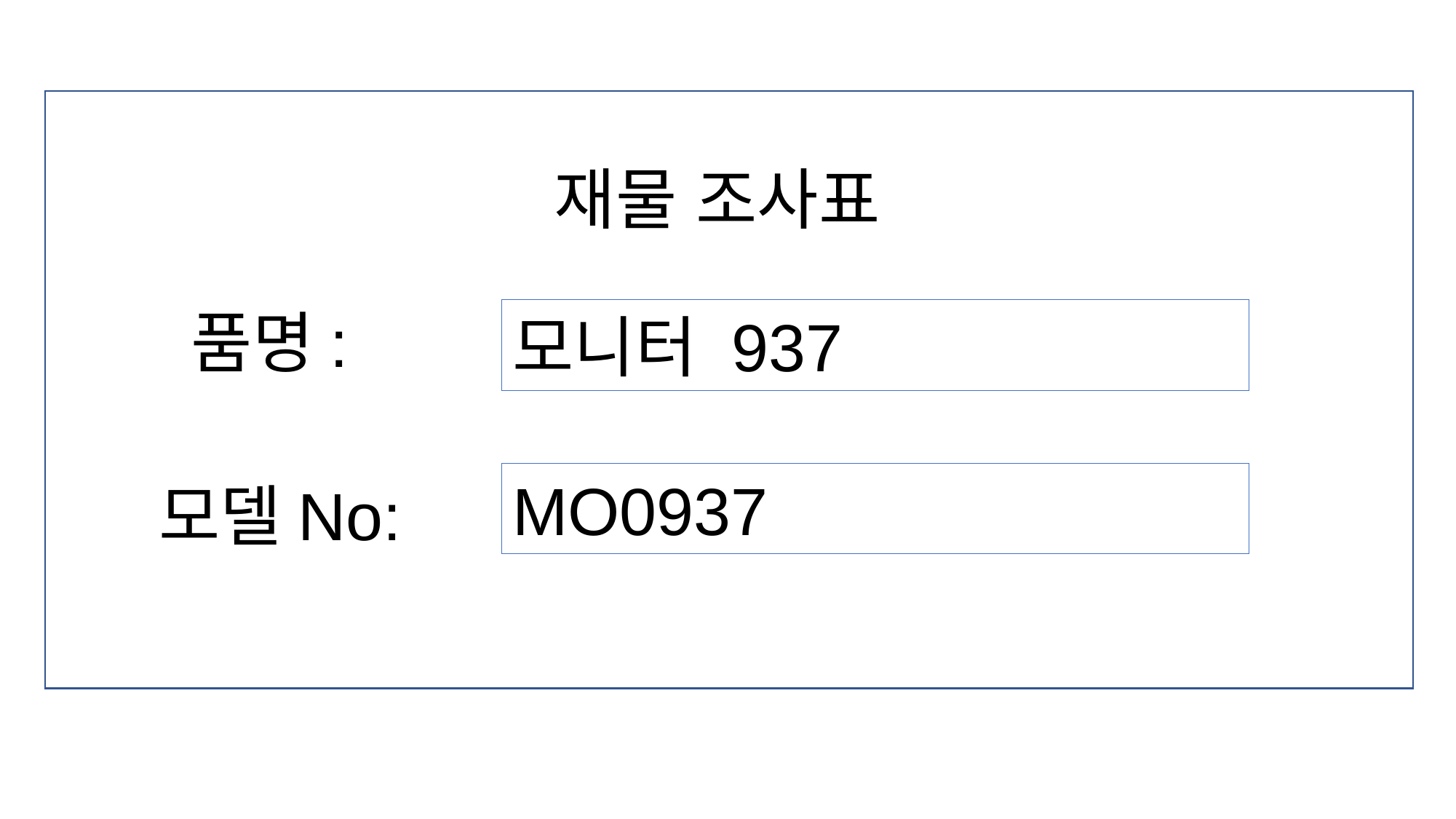

재물 조사표
품명:
모니터 937
MO0937
모델No: